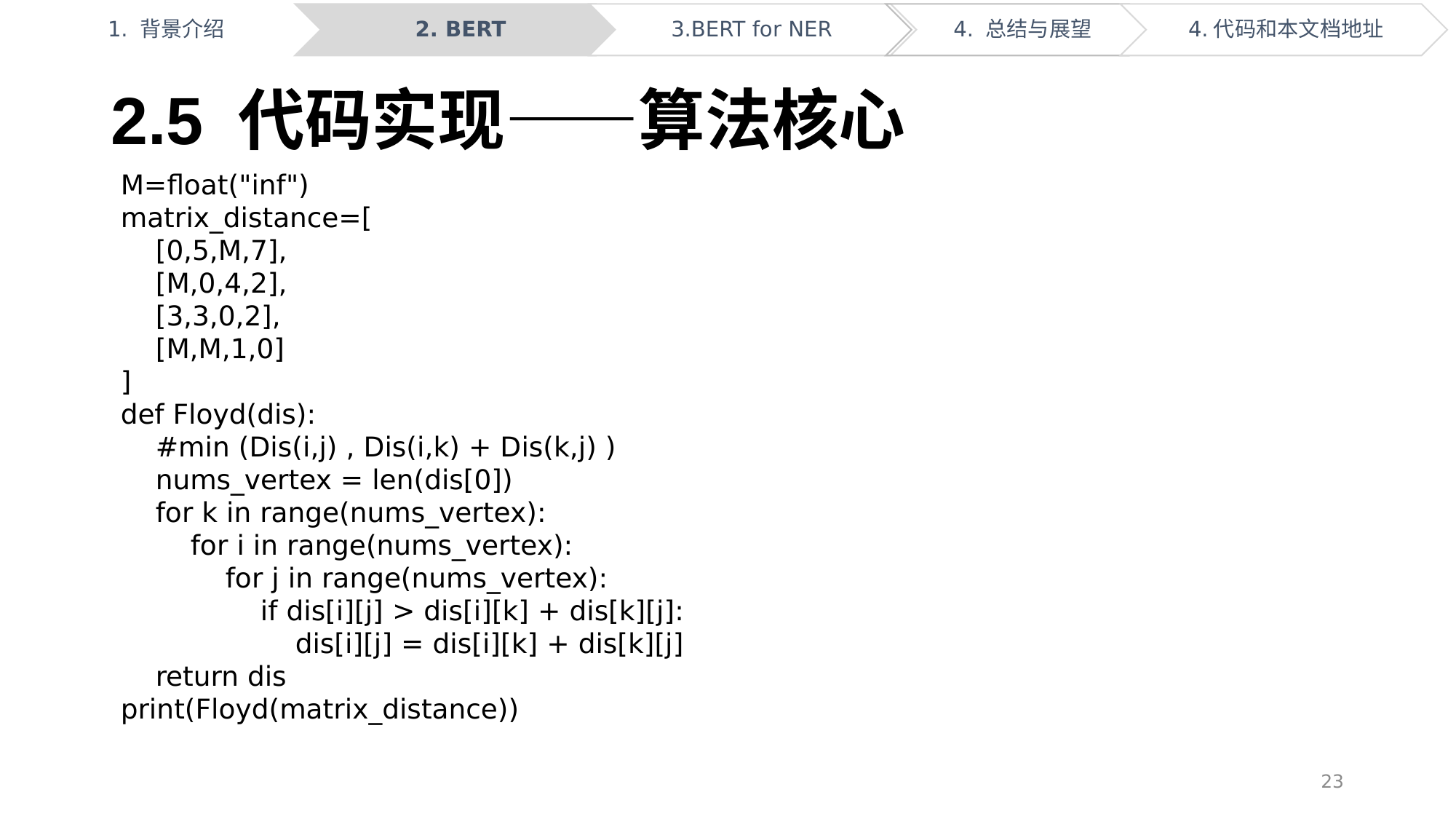

1. 背景介绍
2. BERT
3.BERT for NER
4. 总结与展望
4.代码和本文档地址
# 2.5 代码实现——算法核心
M=float("inf")
matrix_distance=[
    [0,5,M,7],
    [M,0,4,2],
    [3,3,0,2],
    [M,M,1,0]
]
def Floyd(dis):
    #min (Dis(i,j) , Dis(i,k) + Dis(k,j) )
    nums_vertex = len(dis[0])
    for k in range(nums_vertex):
        for i in range(nums_vertex):
            for j in range(nums_vertex):
                if dis[i][j] > dis[i][k] + dis[k][j]:
                    dis[i][j] = dis[i][k] + dis[k][j]
    return dis
print(Floyd(matrix_distance))
23